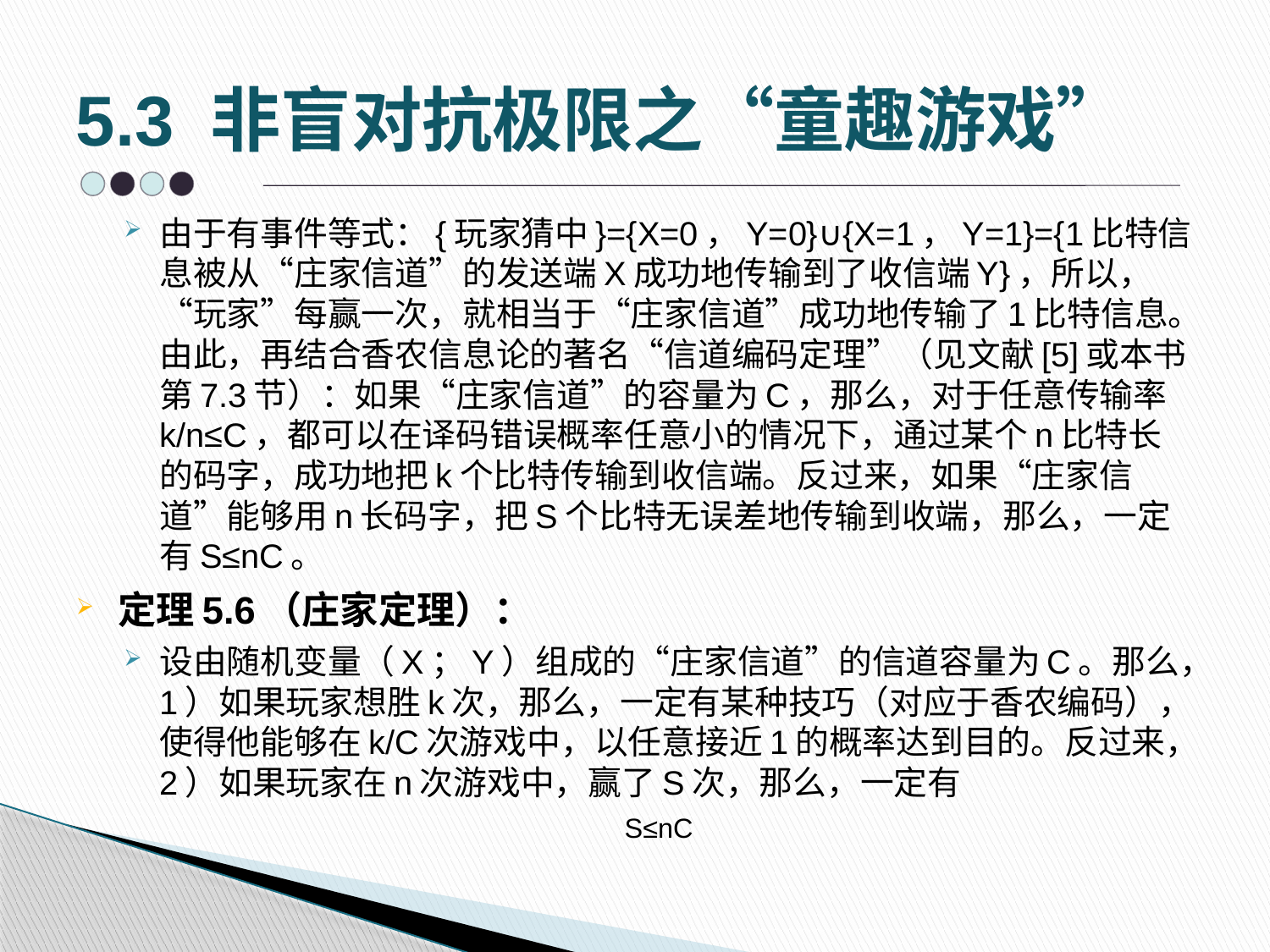

# 5.3 非盲对抗极限之“童趣游戏”

由于有事件等式：{玩家猜中}={X=0，Y=0}∪{X=1，Y=1}={1比特信息被从“庄家信道”的发送端X成功地传输到了收信端Y}，所以，“玩家”每赢一次，就相当于“庄家信道”成功地传输了1比特信息。由此，再结合香农信息论的著名“信道编码定理”（见文献[5]或本书第7.3节）：如果“庄家信道”的容量为C，那么，对于任意传输率k/n≤C，都可以在译码错误概率任意小的情况下，通过某个n比特长的码字，成功地把k个比特传输到收信端。反过来，如果“庄家信道”能够用n长码字，把S个比特无误差地传输到收端，那么，一定有S≤nC。
定理5.6（庄家定理）：
设由随机变量（X；Y）组成的“庄家信道”的信道容量为C。那么，1）如果玩家想胜k次，那么，一定有某种技巧（对应于香农编码），使得他能够在k/C次游戏中，以任意接近1的概率达到目的。反过来，2）如果玩家在n次游戏中，赢了S次，那么，一定有
S≤nC